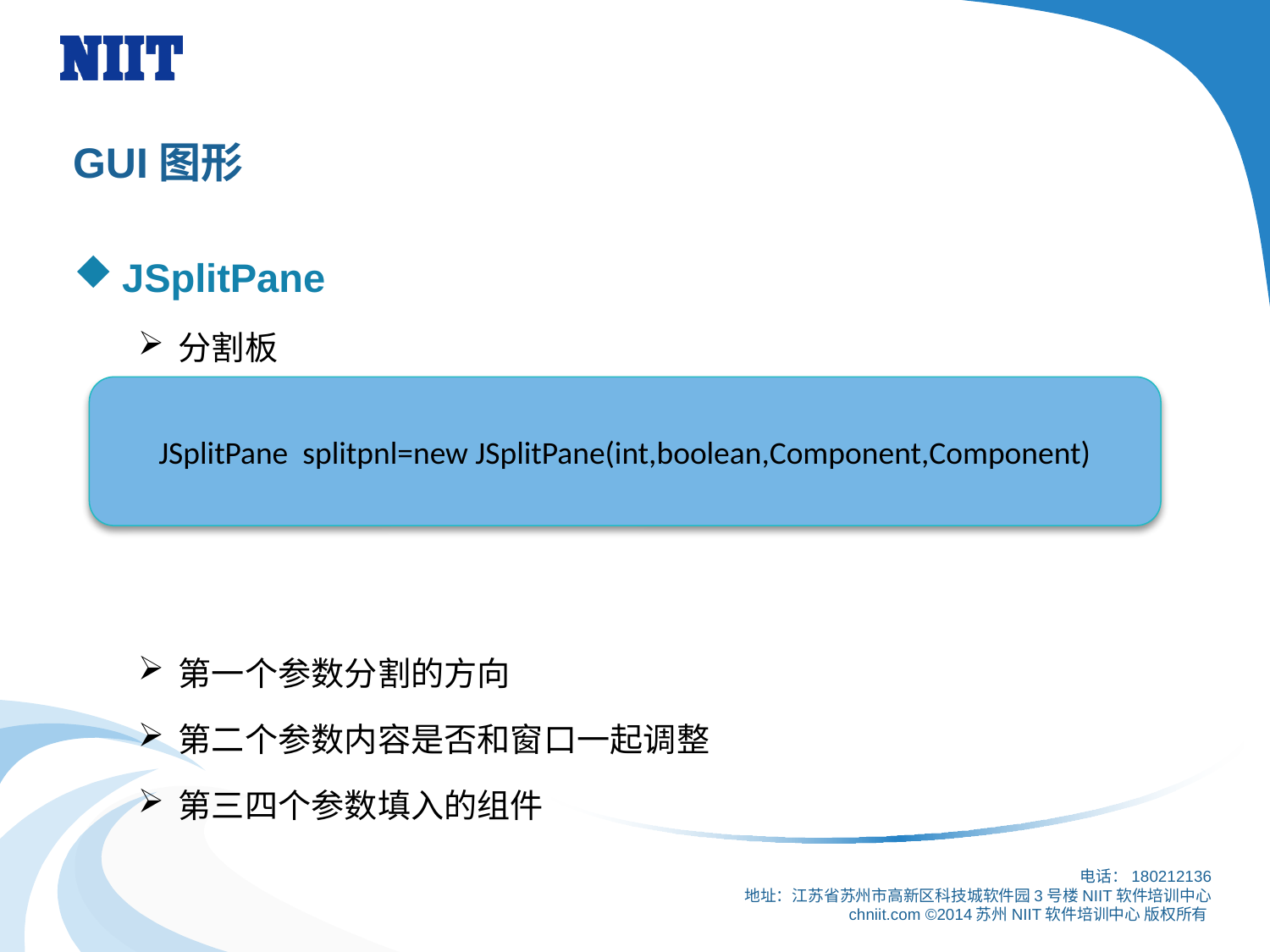

# GUI图形
JSplitPane
分割板

第一个参数分割的方向
第二个参数内容是否和窗口一起调整
第三四个参数填入的组件
JSplitPane  splitpnl=new JSplitPane(int,boolean,Component,Component)